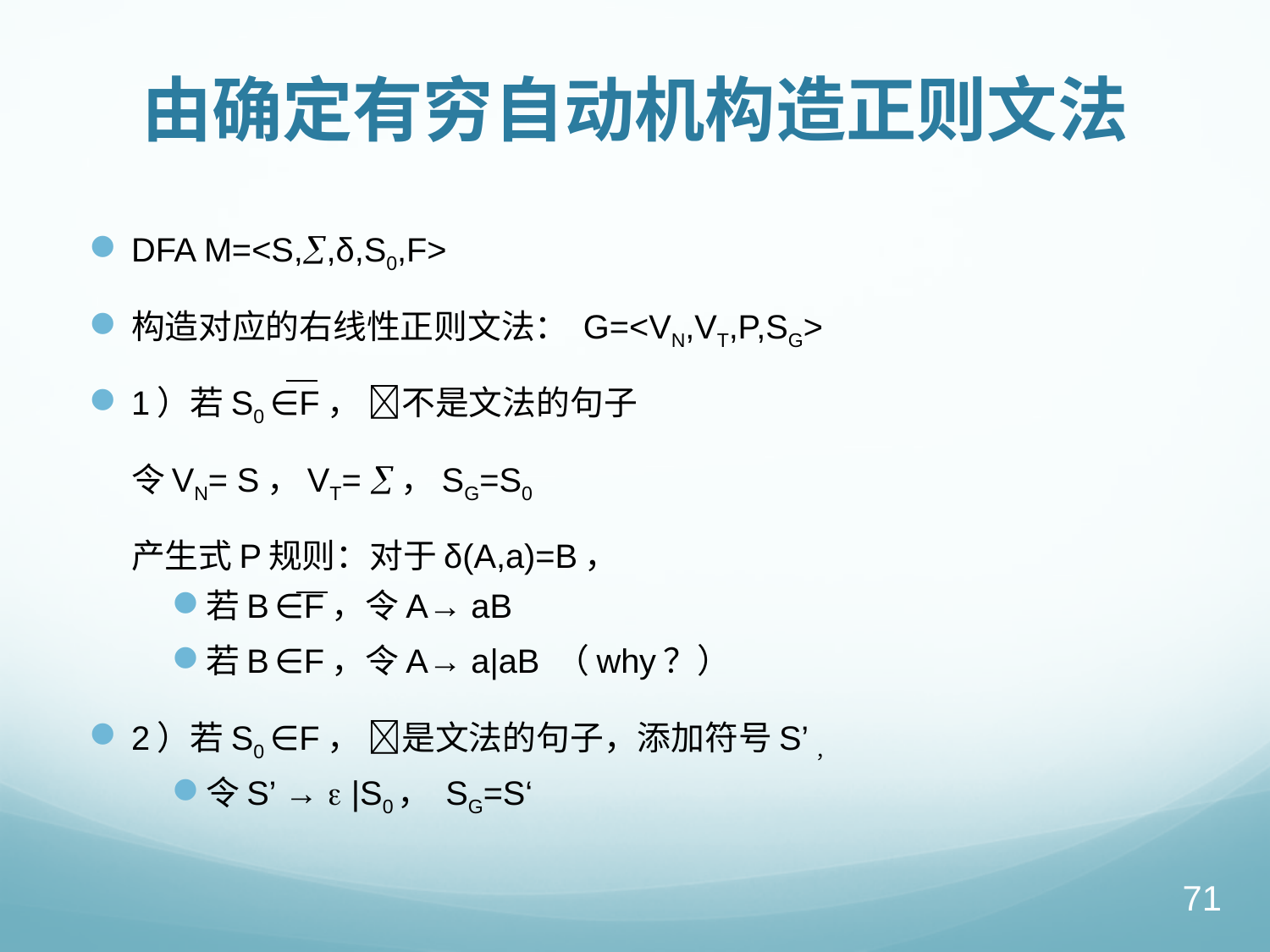

# 由确定有穷自动机构造正则文法
DFA M=<S,∑,δ,S0,F>
构造对应的右线性正则文法： G=<VN,VT,P,SG>
1）若S0 ∈F， ε不是文法的句子
		令VN= S，VT= ∑，SG=S0
		产生式P规则：对于δ(A,a)=B，
若B ∈F，令A→ aB
若B ∈F，令A→ a|aB （why？）
2）若S0 ∈F， ε是文法的句子，添加符号S’，
令S’ → ε |S0， SG=S‘

71